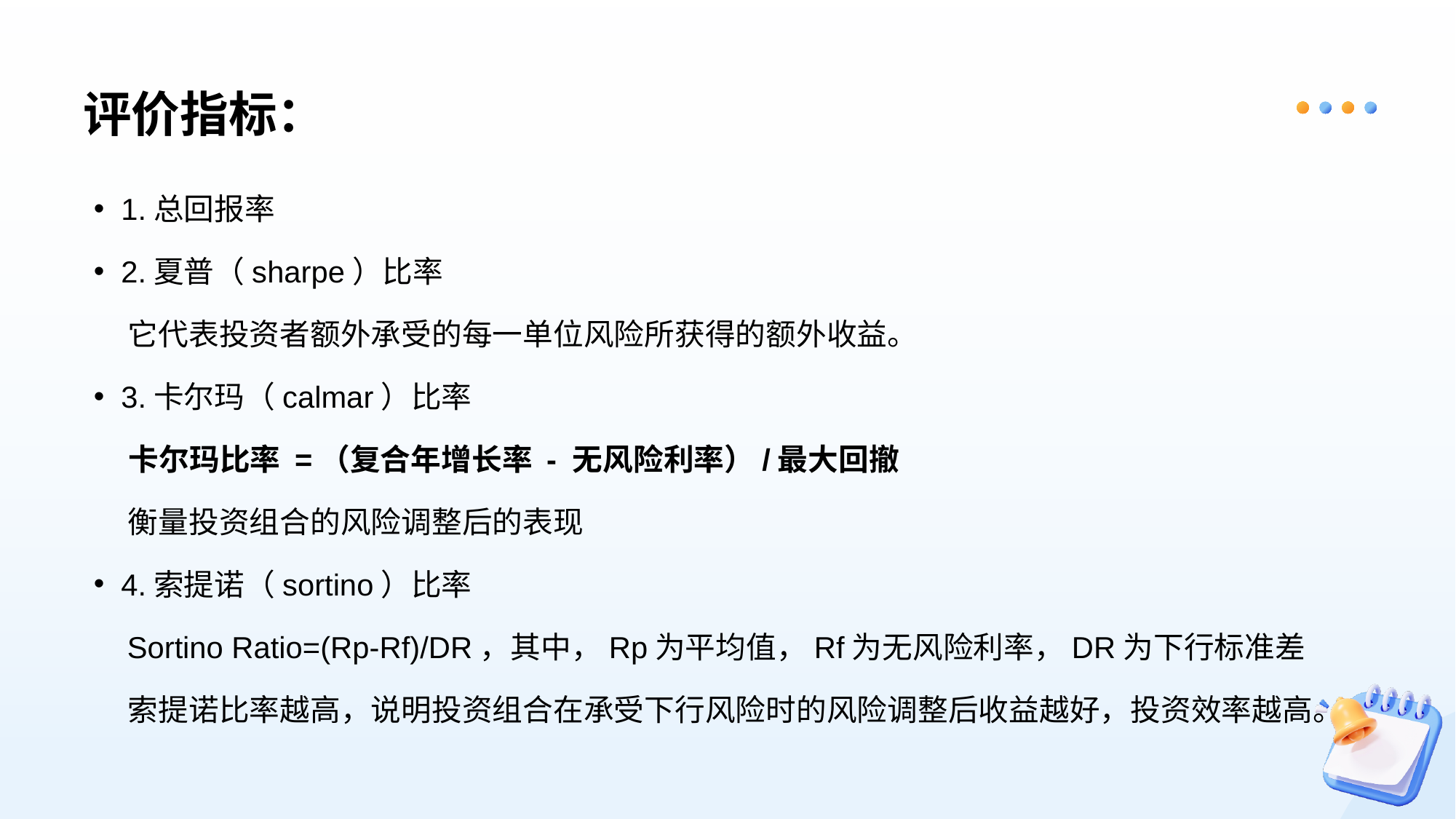

# 评价指标：
1.总回报率
2.夏普（sharpe）比率
    它代表投资者额外承受的每一单位风险所获得的额外收益。
3.卡尔玛（calmar）比率
    卡尔玛比率 =（复合年增长率 - 无风险利率）/最大回撤
    衡量投资组合的风险调整后的表现
4.索提诺（sortino）比率
    Sortino Ratio=(Rp-Rf)/DR，其中，Rp为平均值，Rf为无风险利率，DR为下行标准差
    索提诺比率越高，说明投资组合在承受下行风险时的风险调整后收益越好，投资效率越高。